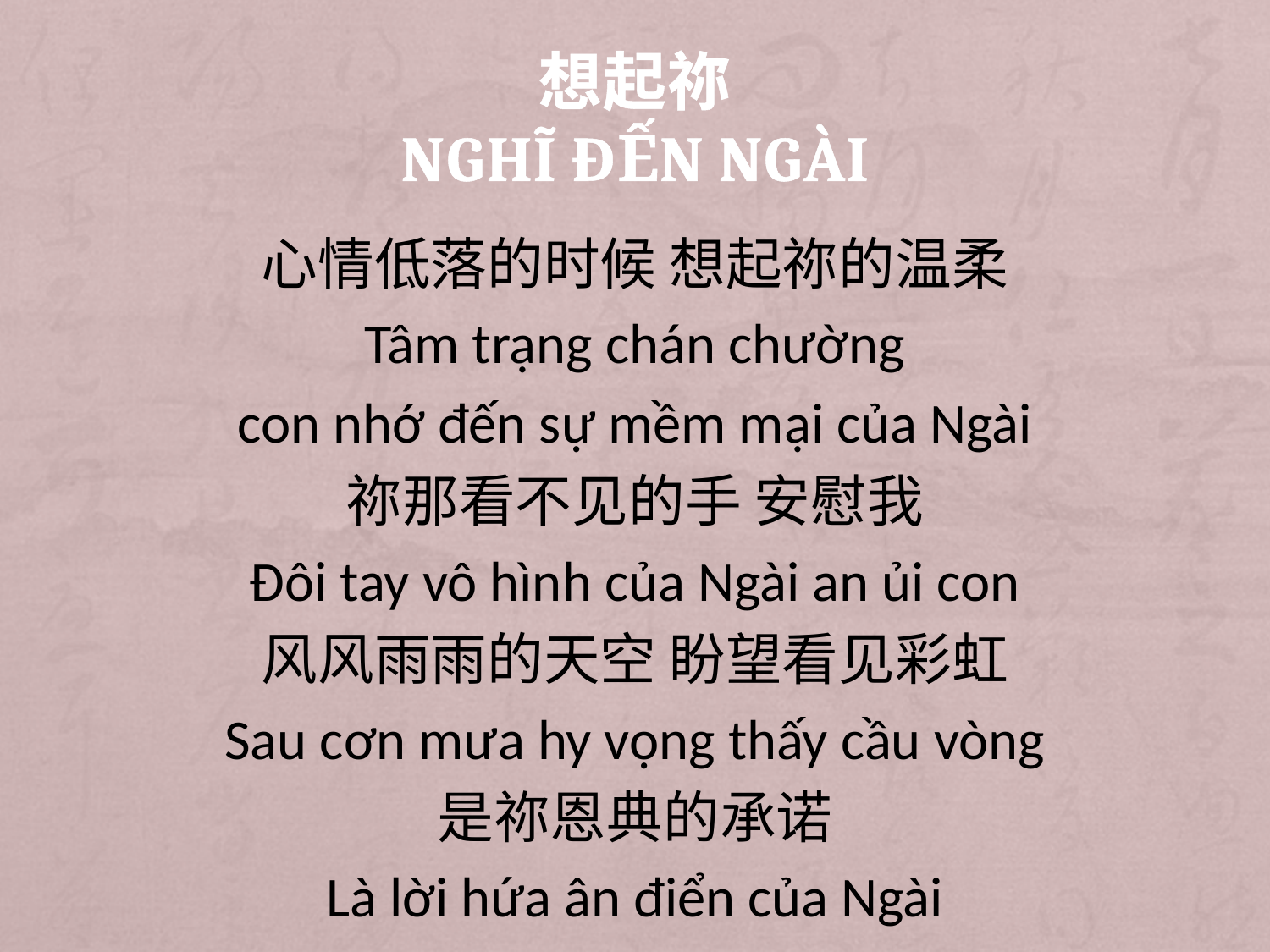

# 想起祢 Nghĩ đến Ngài
心情低落的时候 想起祢的温柔
Tâm trạng chán chường
con nhớ đến sự mềm mại của Ngài
祢那看不见的手 安慰我
Đôi tay vô hình của Ngài an ủi con
风风雨雨的天空 盼望看见彩虹
Sau cơn mưa hy vọng thấy cầu vòng
是祢恩典的承诺
Là lời hứa ân điển của Ngài